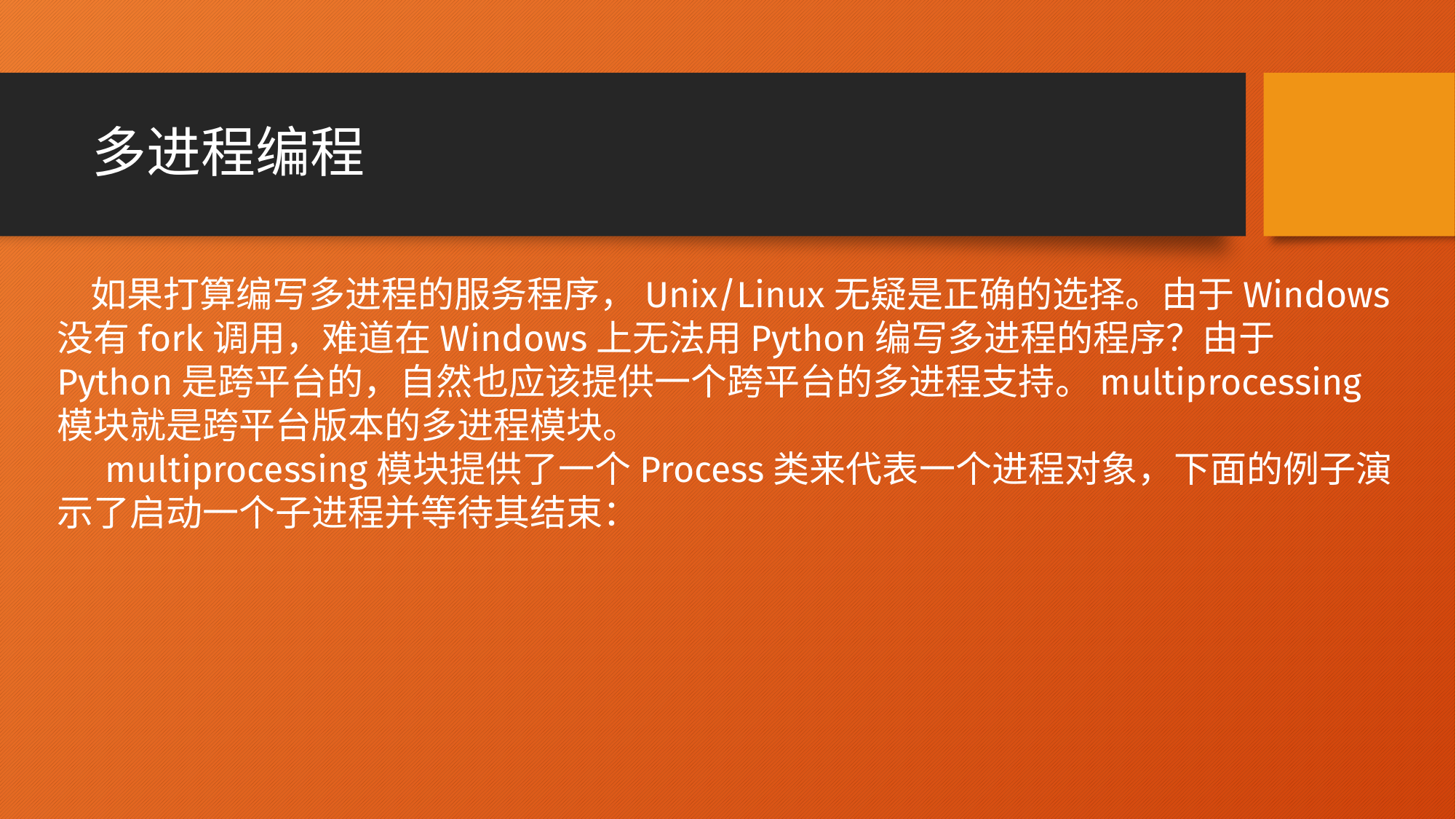

# 多进程编程
   如果打算编写多进程的服务程序，Unix/Linux无疑是正确的选择。由于Windows没有fork调用，难道在Windows上无法用Python编写多进程的程序？由于Python是跨平台的，自然也应该提供一个跨平台的多进程支持。multiprocessing模块就是跨平台版本的多进程模块。
     multiprocessing模块提供了一个Process类来代表一个进程对象，下面的例子演示了启动一个子进程并等待其结束：